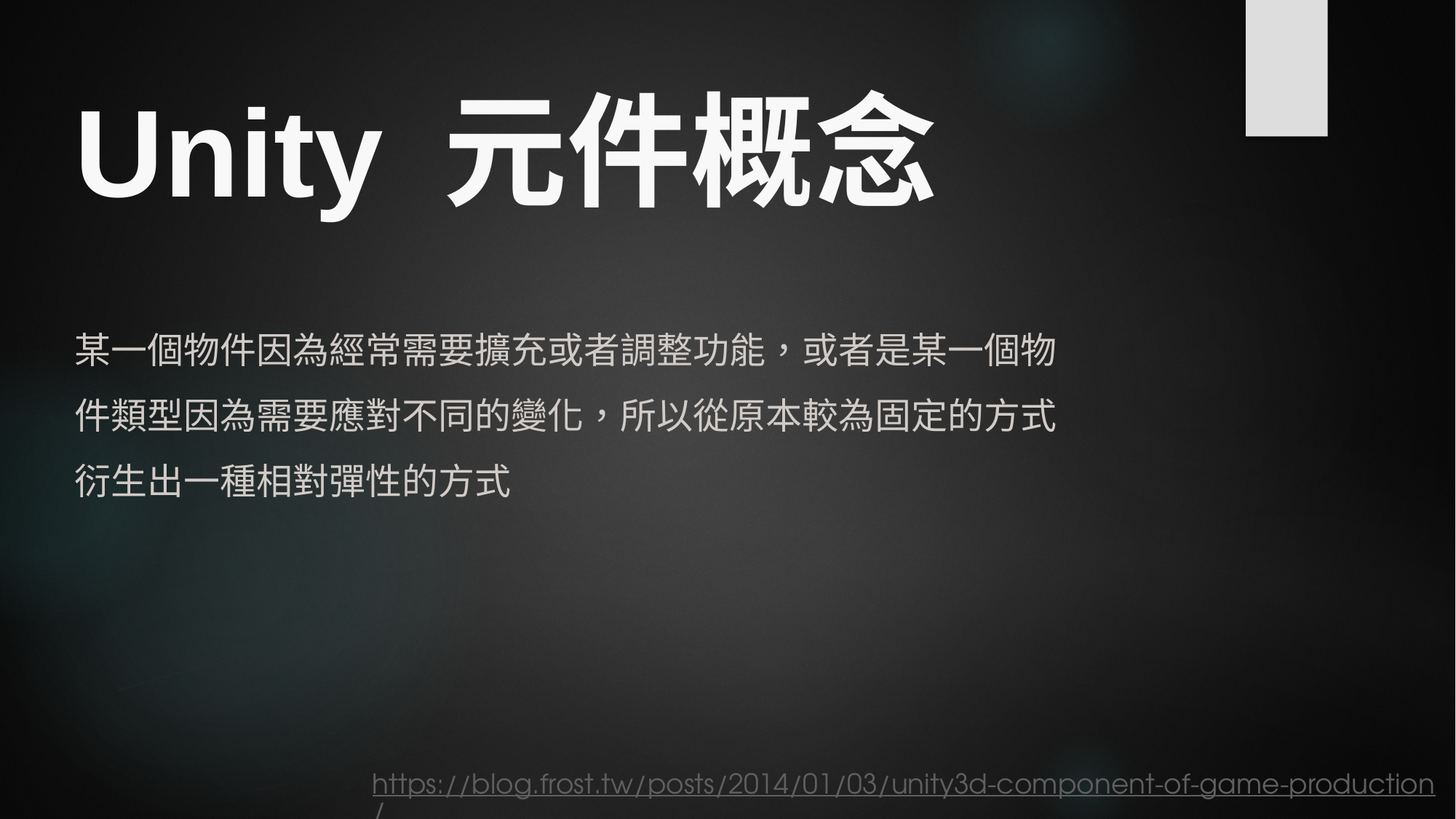

# Unity 元件概念
某一個物件因為經常需要擴充或者調整功能，或者是某一個物件類型因為需要應對不同的變化，所以從原本較為固定的方式衍生出一種相對彈性的方式
https://blog.frost.tw/posts/2014/01/03/unity3d-component-of-game-production/